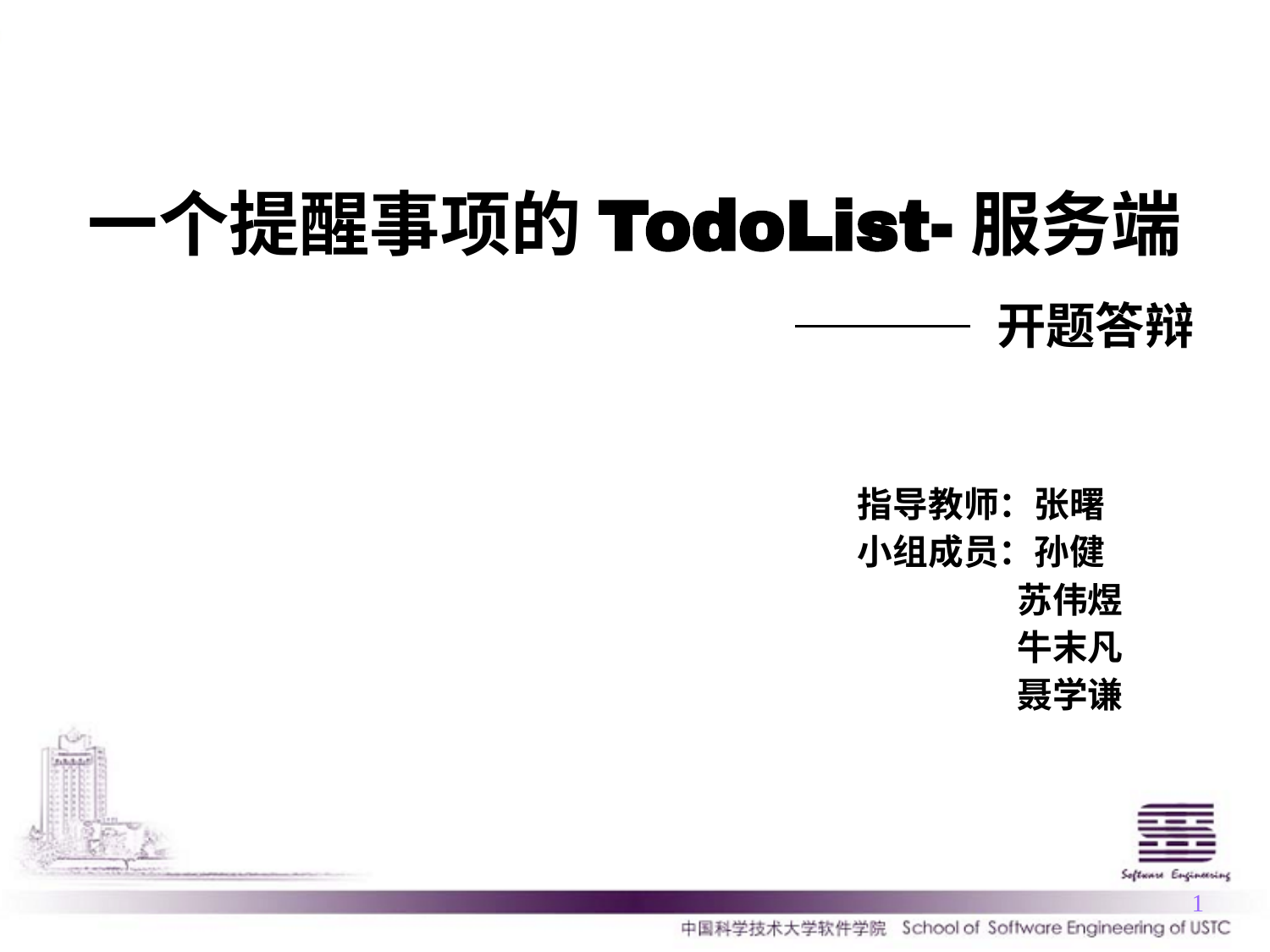

一个提醒事项的TodoList-服务端
					开题答辩

指导教师：张曙
小组成员：孙健
	   苏伟煜
	   牛末凡
	   聂学谦
1